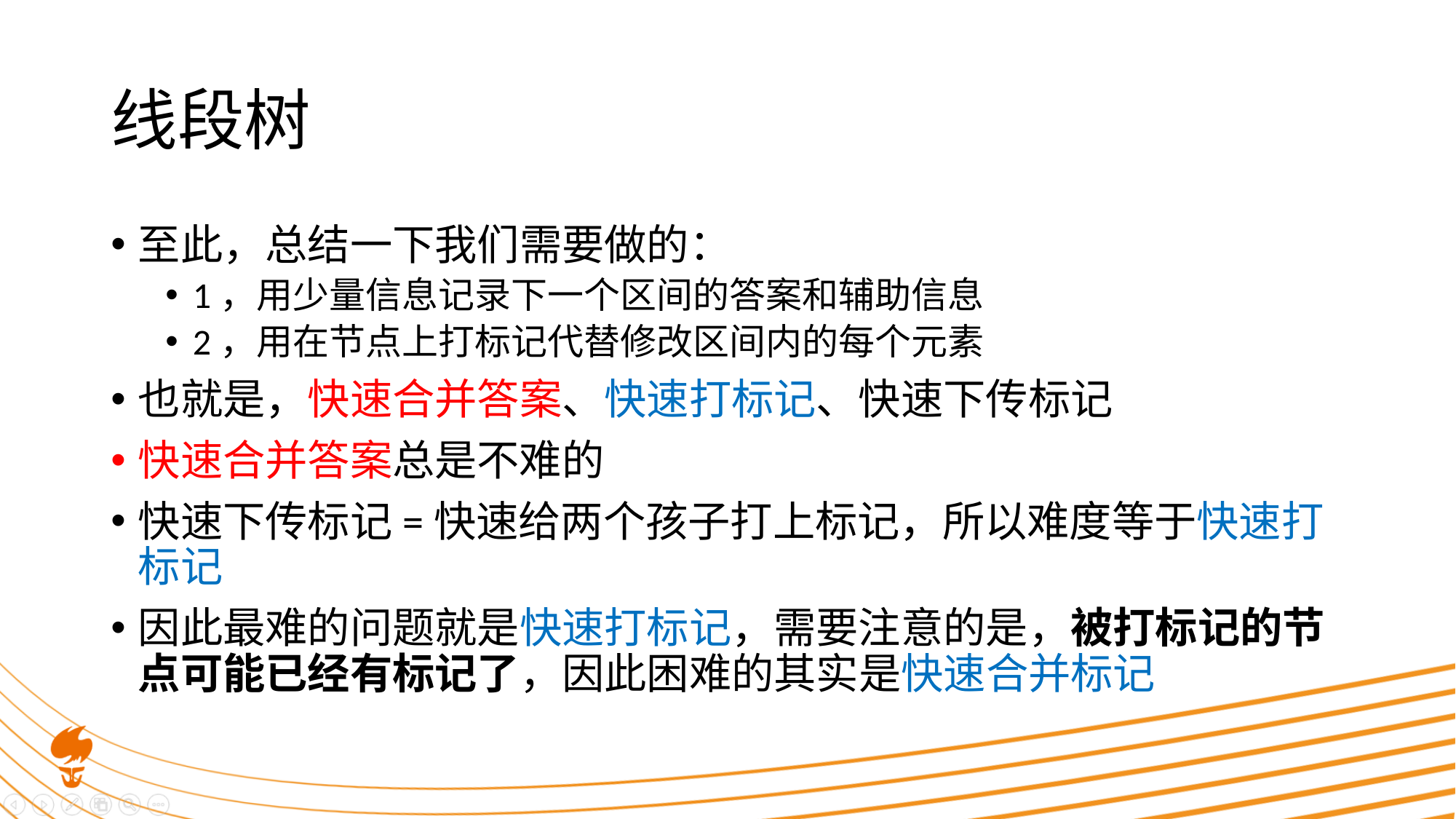

# 线段树
至此，总结一下我们需要做的：
1，用少量信息记录下一个区间的答案和辅助信息
2，用在节点上打标记代替修改区间内的每个元素
也就是，快速合并答案、快速打标记、快速下传标记
快速合并答案总是不难的
快速下传标记=快速给两个孩子打上标记，所以难度等于快速打标记
因此最难的问题就是快速打标记，需要注意的是，被打标记的节点可能已经有标记了，因此困难的其实是快速合并标记